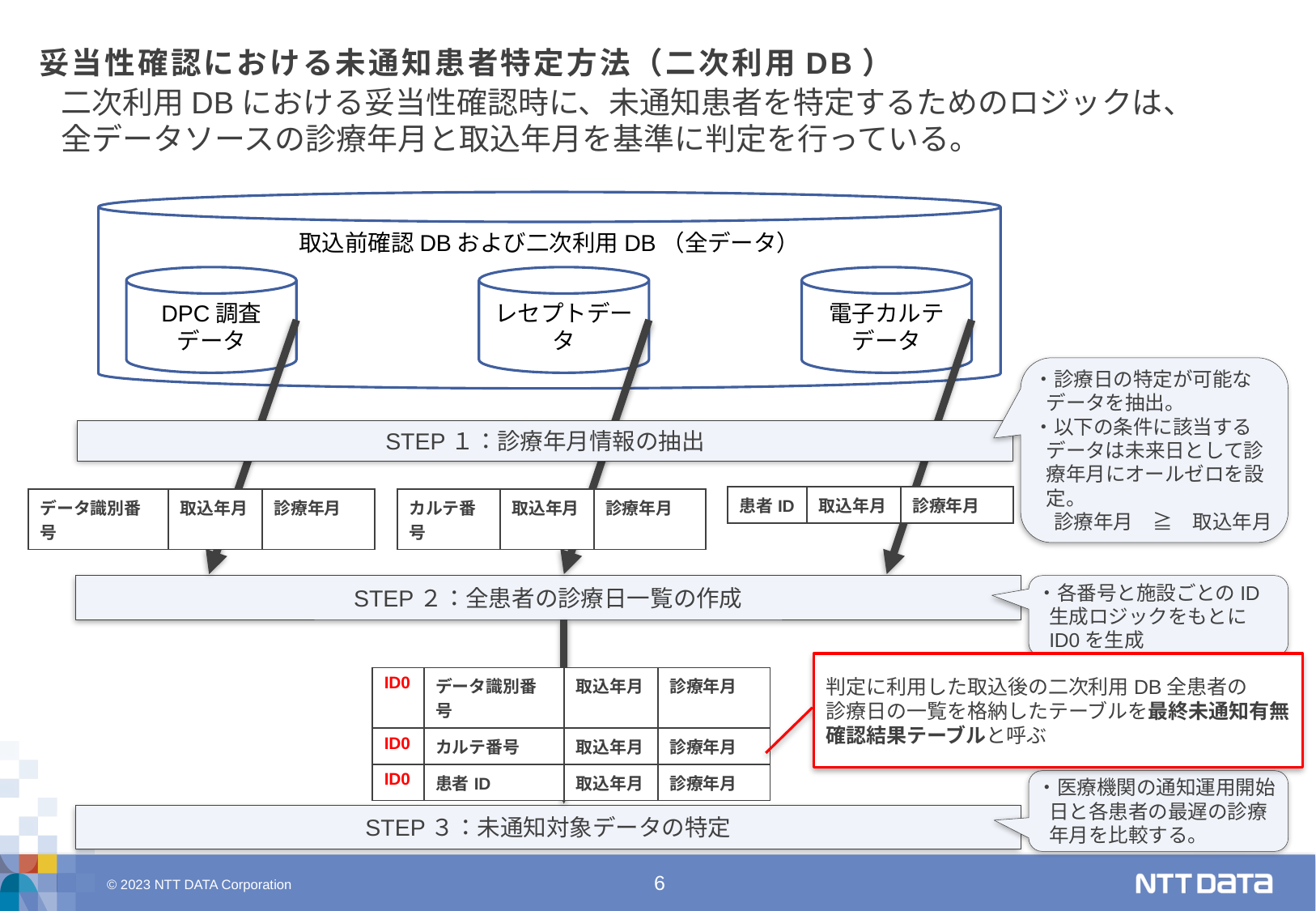

# 妥当性確認における未通知患者特定方法（二次利用DB）
二次利用DBにおける妥当性確認時に、未通知患者を特定するためのロジックは、
全データソースの診療年月と取込年月を基準に判定を行っている。
取込前確認DBおよび二次利用DB（全データ）

DPC調査
データ
レセプトデータ
電子カルテ
データ
・診療日の特定が可能なデータを抽出。
・以下の条件に該当するデータは未来日として診療年月にオールゼロを設定。
　診療年月　≧　取込年月
STEP１：診療年月情報の抽出
| 患者ID | 取込年月 | 診療年月 |
| --- | --- | --- |
| データ識別番号 | 取込年月 | 診療年月 |
| --- | --- | --- |
| カルテ番号 | 取込年月 | 診療年月 |
| --- | --- | --- |
STEP２：全患者の診療日一覧の作成
・各番号と施設ごとのID生成ロジックをもとにID0を生成
判定に利用した取込後の二次利用DB全患者の
診療日の一覧を格納したテーブルを最終未通知有無
確認結果テーブルと呼ぶ
| ID0 | データ識別番号 | 取込年月 | 診療年月 |
| --- | --- | --- | --- |
| ID0 | カルテ番号 | 取込年月 | 診療年月 |
| ID0 | 患者ID | 取込年月 | 診療年月 |
・医療機関の通知運用開始日と各患者の最遅の診療年月を比較する。
STEP３：未通知対象データの特定